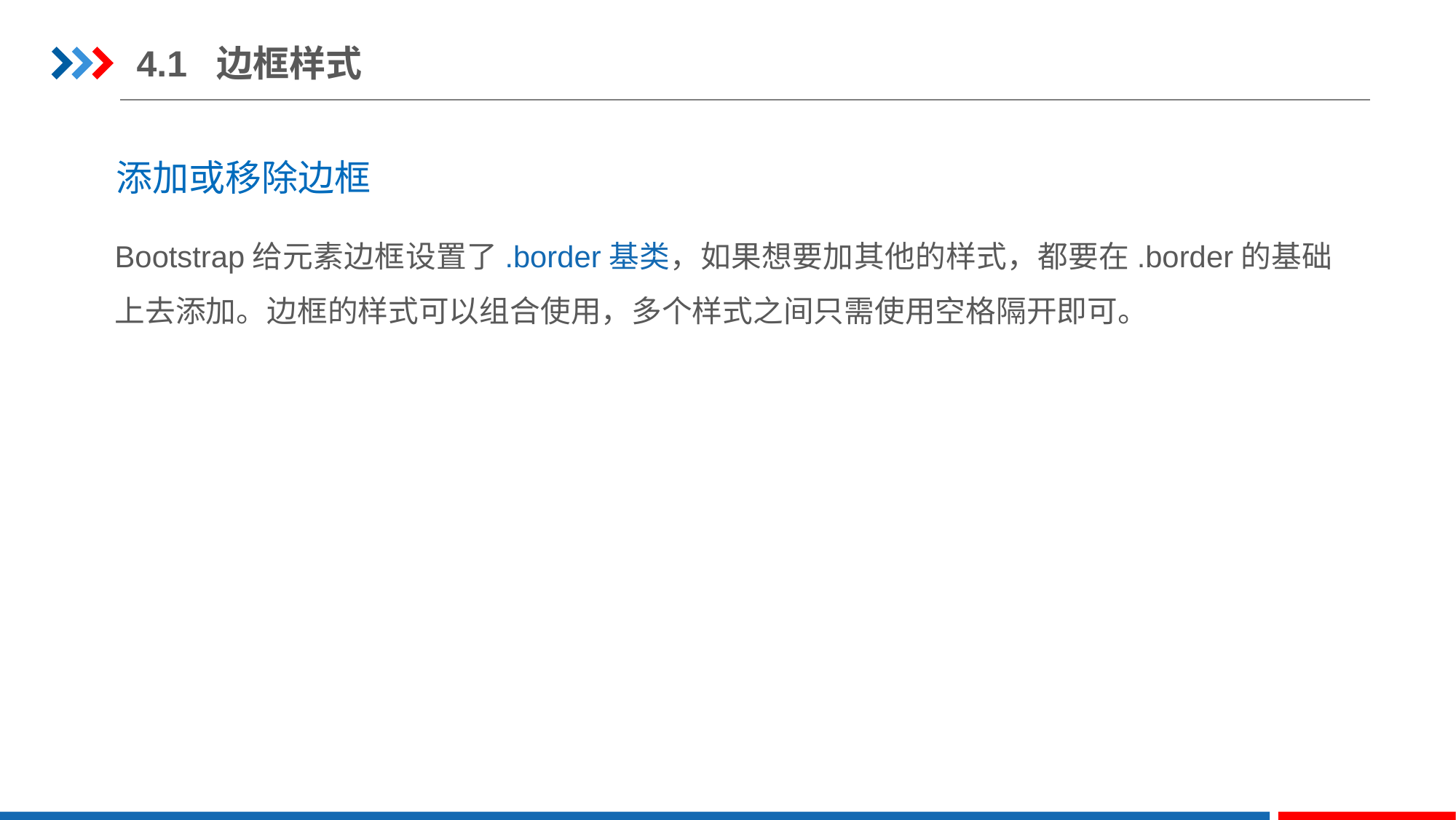

4.1  边框样式
添加或移除边框
Bootstrap给元素边框设置了.border基类，如果想要加其他的样式，都要在.border的基础上去添加。边框的样式可以组合使用，多个样式之间只需使用空格隔开即可。